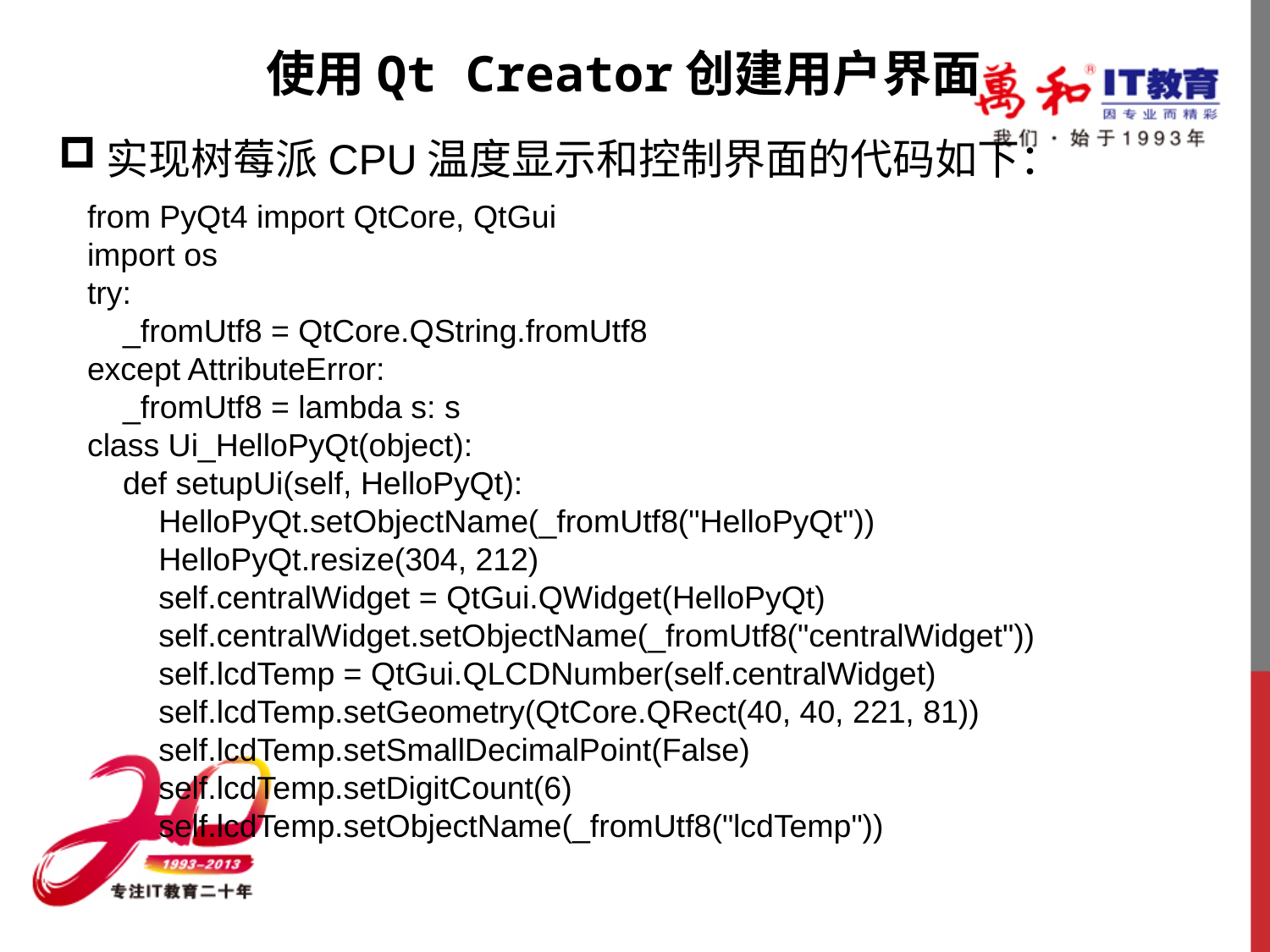

使用Qt Creator创建用户界面
实现树莓派CPU温度显示和控制界面的代码如下：
from PyQt4 import QtCore, QtGui
import os
try:
    _fromUtf8 = QtCore.QString.fromUtf8
except AttributeError:
    _fromUtf8 = lambda s: s
class Ui_HelloPyQt(object):
    def setupUi(self, HelloPyQt):
        HelloPyQt.setObjectName(_fromUtf8("HelloPyQt"))
        HelloPyQt.resize(304, 212)
        self.centralWidget = QtGui.QWidget(HelloPyQt)
        self.centralWidget.setObjectName(_fromUtf8("centralWidget"))
        self.lcdTemp = QtGui.QLCDNumber(self.centralWidget)
        self.lcdTemp.setGeometry(QtCore.QRect(40, 40, 221, 81))
        self.lcdTemp.setSmallDecimalPoint(False)
        self.lcdTemp.setDigitCount(6)
        self.lcdTemp.setObjectName(_fromUtf8("lcdTemp"))